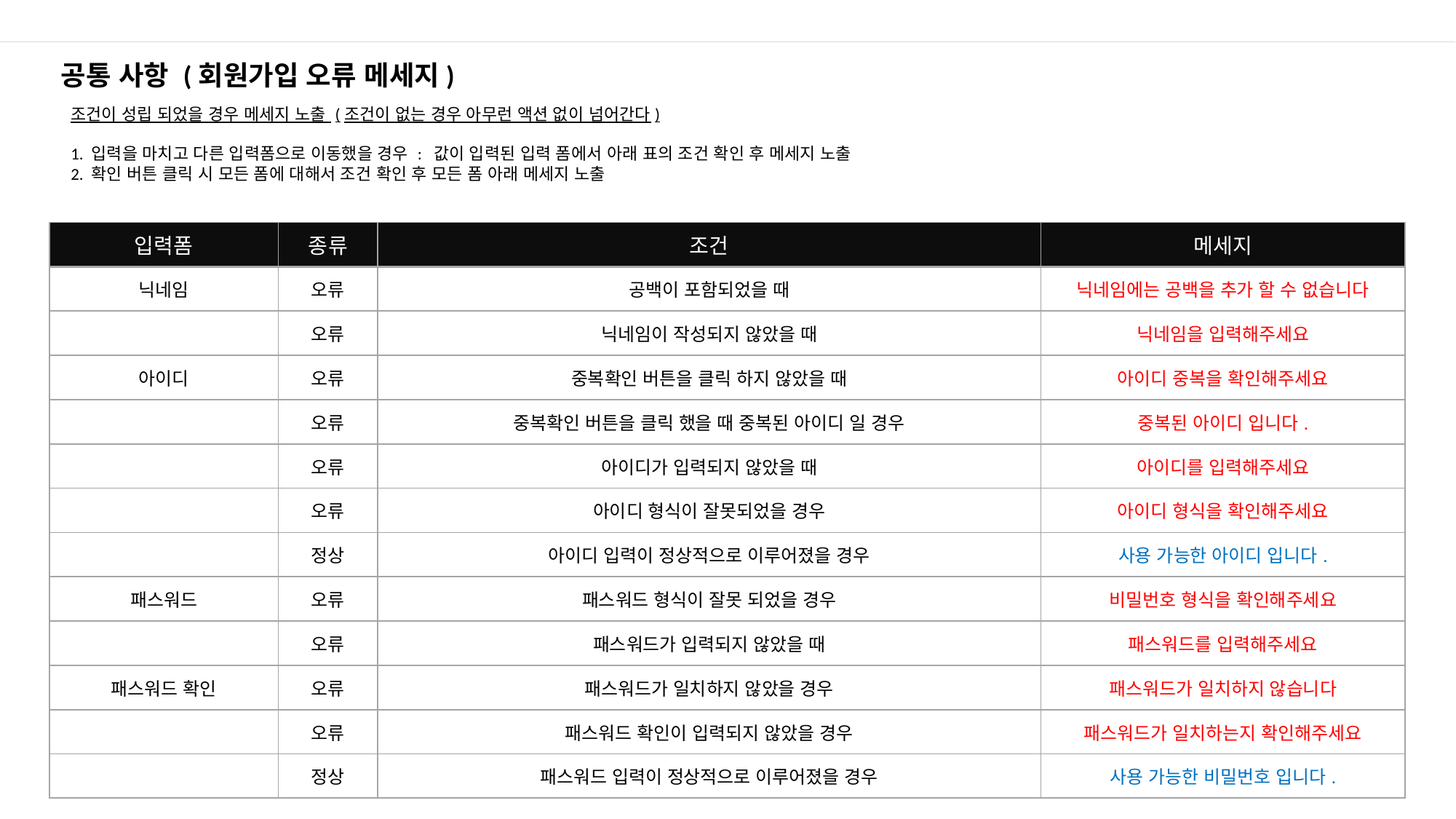

공통 사항 (회원가입 오류 메세지)
조건이 성립 되었을 경우 메세지 노출 (조건이 없는 경우 아무런 액션 없이 넘어간다)

1. 입력을 마치고 다른 입력폼으로 이동했을 경우 :  값이 입력된 입력 폼에서 아래 표의 조건 확인 후 메세지 노출
2. 확인 버튼 클릭 시 모든 폼에 대해서 조건 확인 후 모든 폼 아래 메세지 노출
| 입력폼 | 종류 | 조건 | 메세지 |
| --- | --- | --- | --- |
| 닉네임 | 오류 | 공백이 포함되었을 때 | 닉네임에는 공백을 추가 할 수 없습니다 |
|  | 오류 | 닉네임이 작성되지 않았을 때 | 닉네임을 입력해주세요 |
| 아이디 | 오류 | 중복확인 버튼을 클릭 하지 않았을 때 | 아이디 중복을 확인해주세요 |
|  | 오류 | 중복확인 버튼을 클릭 했을 때 중복된 아이디 일 경우 | 중복된 아이디 입니다. |
|  | 오류 | 아이디가 입력되지 않았을 때 | 아이디를 입력해주세요 |
|  | 오류 | 아이디 형식이 잘못되었을 경우 | 아이디 형식을 확인해주세요 |
|  | 정상 | 아이디 입력이 정상적으로 이루어졌을 경우 | 사용 가능한 아이디 입니다. |
| 패스워드 | 오류 | 패스워드 형식이 잘못 되었을 경우 | 비밀번호 형식을 확인해주세요 |
|  | 오류 | 패스워드가 입력되지 않았을 때 | 패스워드를 입력해주세요 |
| 패스워드 확인 | 오류 | 패스워드가 일치하지 않았을 경우 | 패스워드가 일치하지 않습니다 |
|  | 오류 | 패스워드 확인이 입력되지 않았을 경우 | 패스워드가 일치하는지 확인해주세요 |
|  | 정상 | 패스워드 입력이 정상적으로 이루어졌을 경우 | 사용 가능한 비밀번호 입니다. |